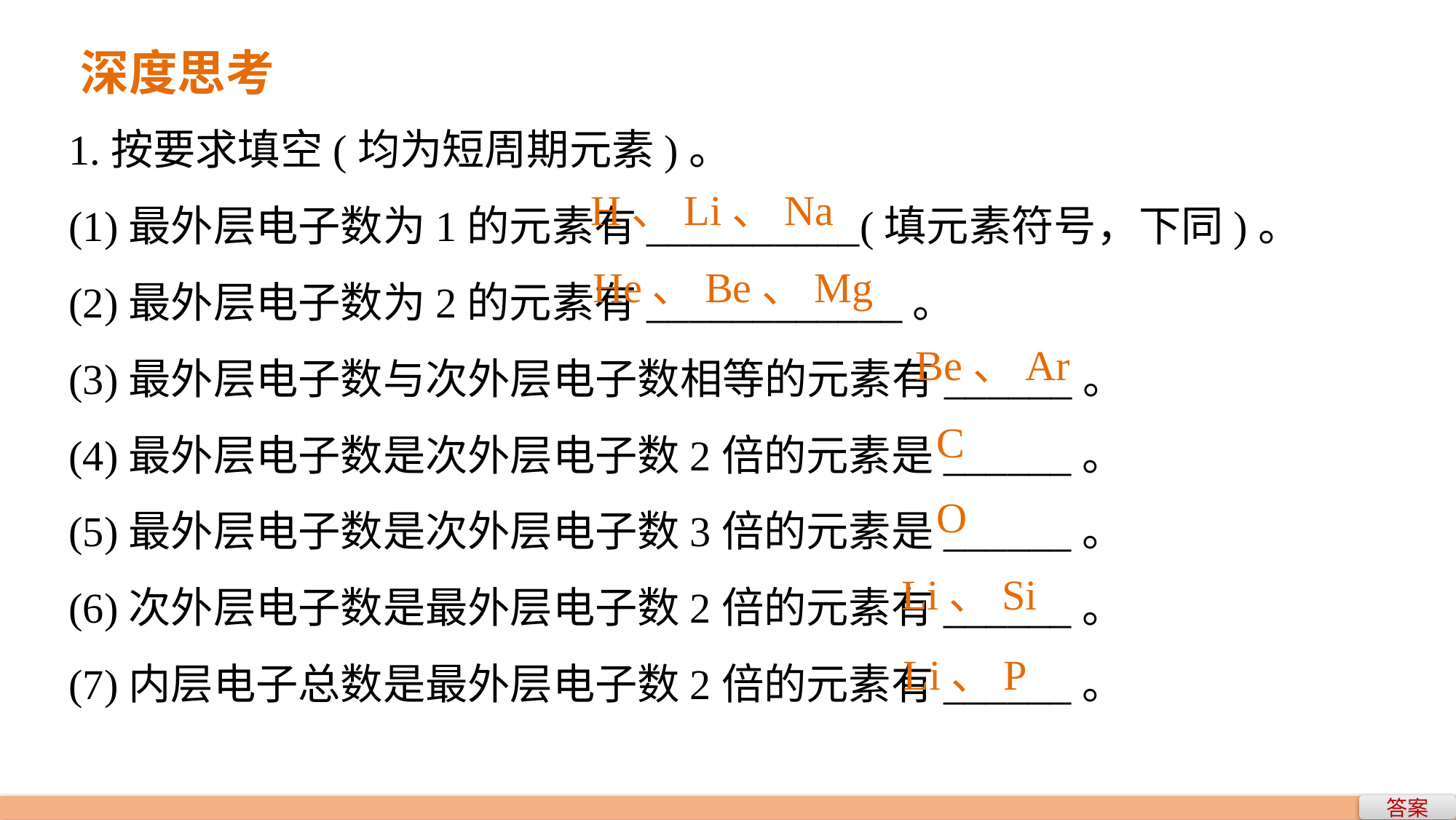

深度思考
1.按要求填空(均为短周期元素)。
(1)最外层电子数为1的元素有__________(填元素符号，下同)。
(2)最外层电子数为2的元素有____________。
(3)最外层电子数与次外层电子数相等的元素有______。
(4)最外层电子数是次外层电子数2倍的元素是______。
(5)最外层电子数是次外层电子数3倍的元素是______。
(6)次外层电子数是最外层电子数2倍的元素有______。
(7)内层电子总数是最外层电子数2倍的元素有______。
H、Li、Na
He、Be、Mg
Be、Ar
C
O
Li、Si
Li、P
答案